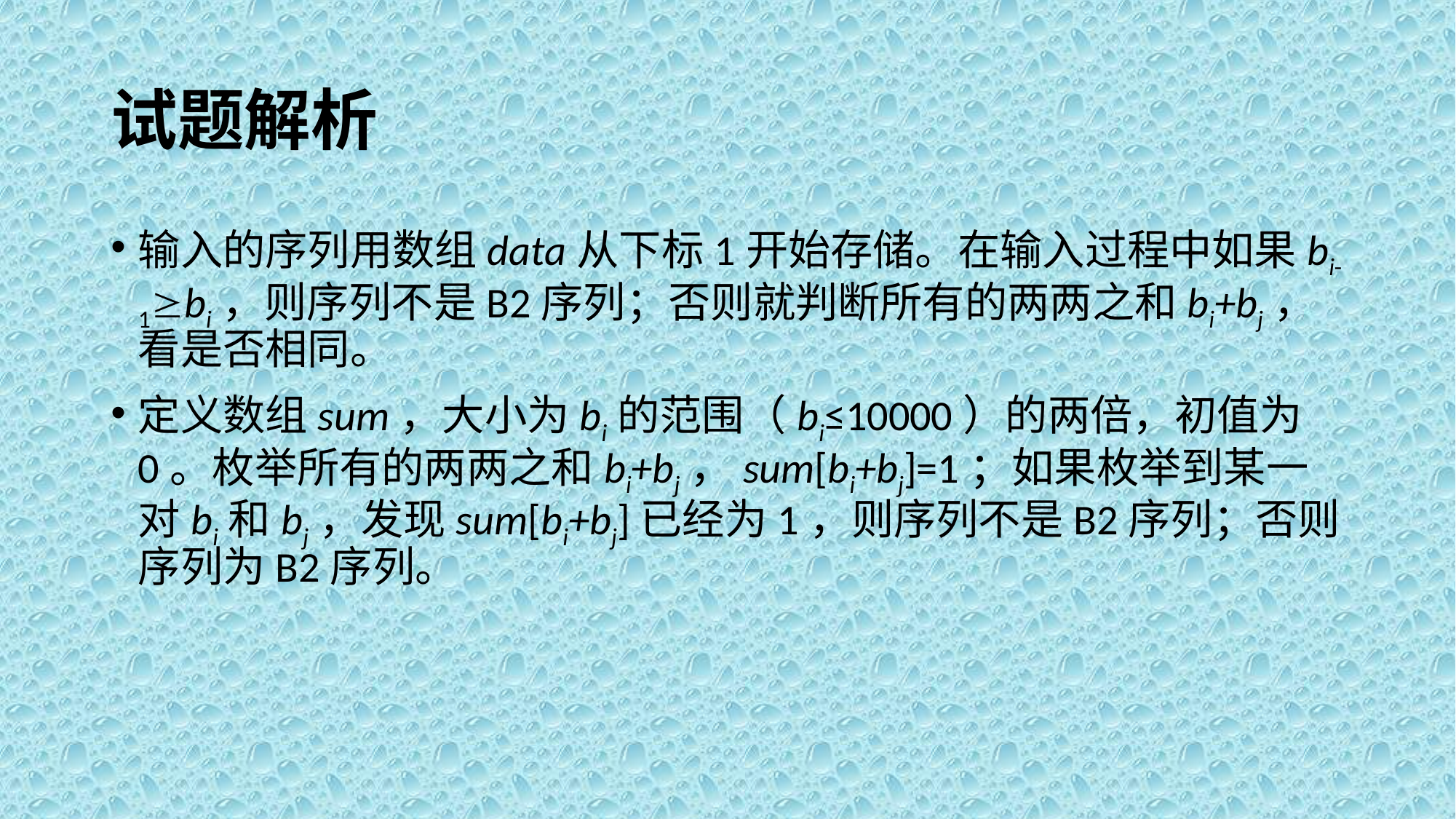

# 试题解析
输入的序列用数组data从下标1开始存储。在输入过程中如果bi-1≥bi，则序列不是B2序列；否则就判断所有的两两之和bi+bj，看是否相同。
定义数组sum，大小为bi的范围（bi≤10000）的两倍，初值为0。枚举所有的两两之和bi+bj，sum[bi+bj]=1；如果枚举到某一对bi和bj，发现sum[bi+bj]已经为1，则序列不是B2序列；否则序列为B2序列。